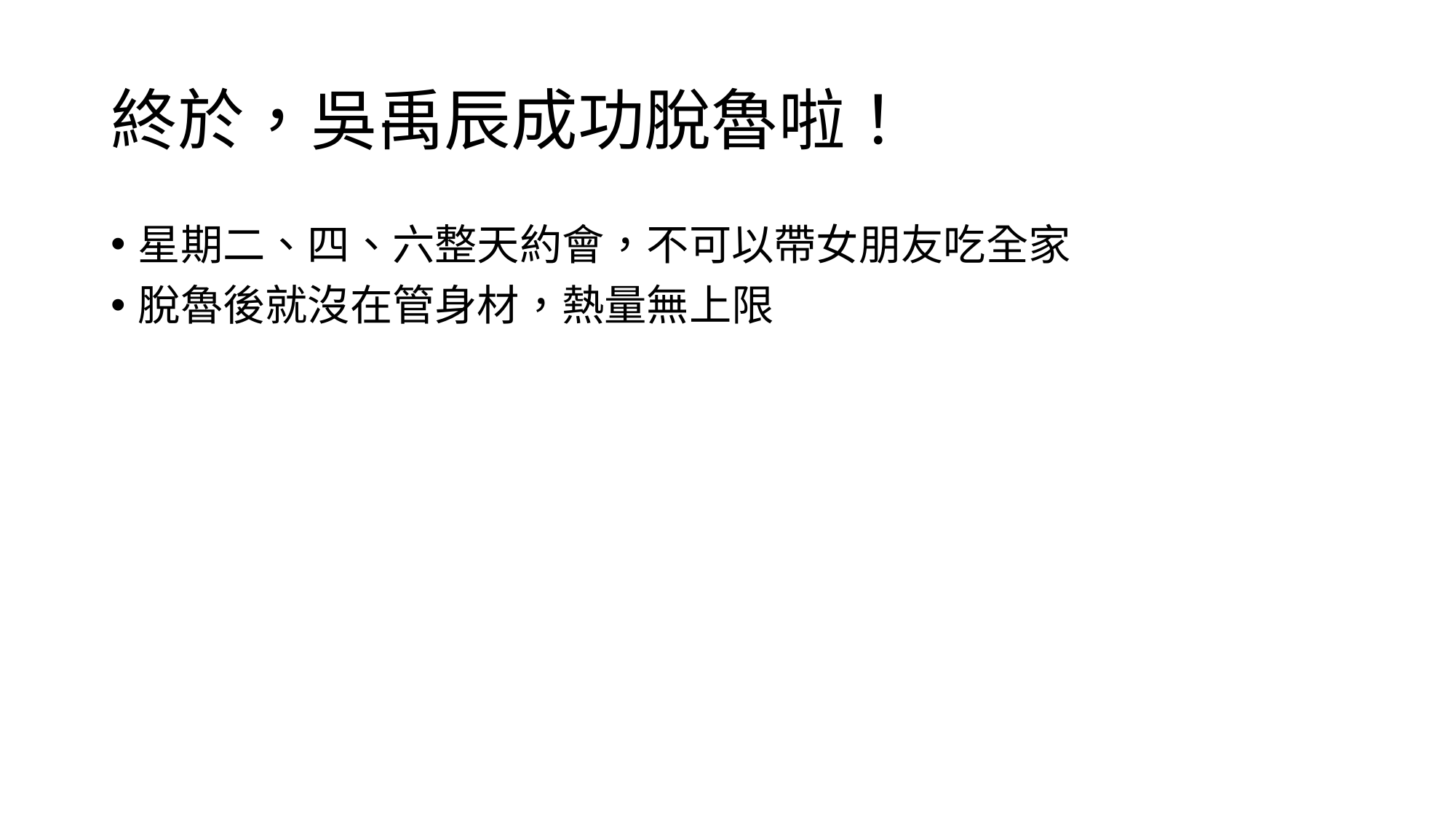

# 終於，吳禹辰成功脫魯啦！
星期二、四、六整天約會，不可以帶女朋友吃全家
脫魯後就沒在管身材，熱量無上限